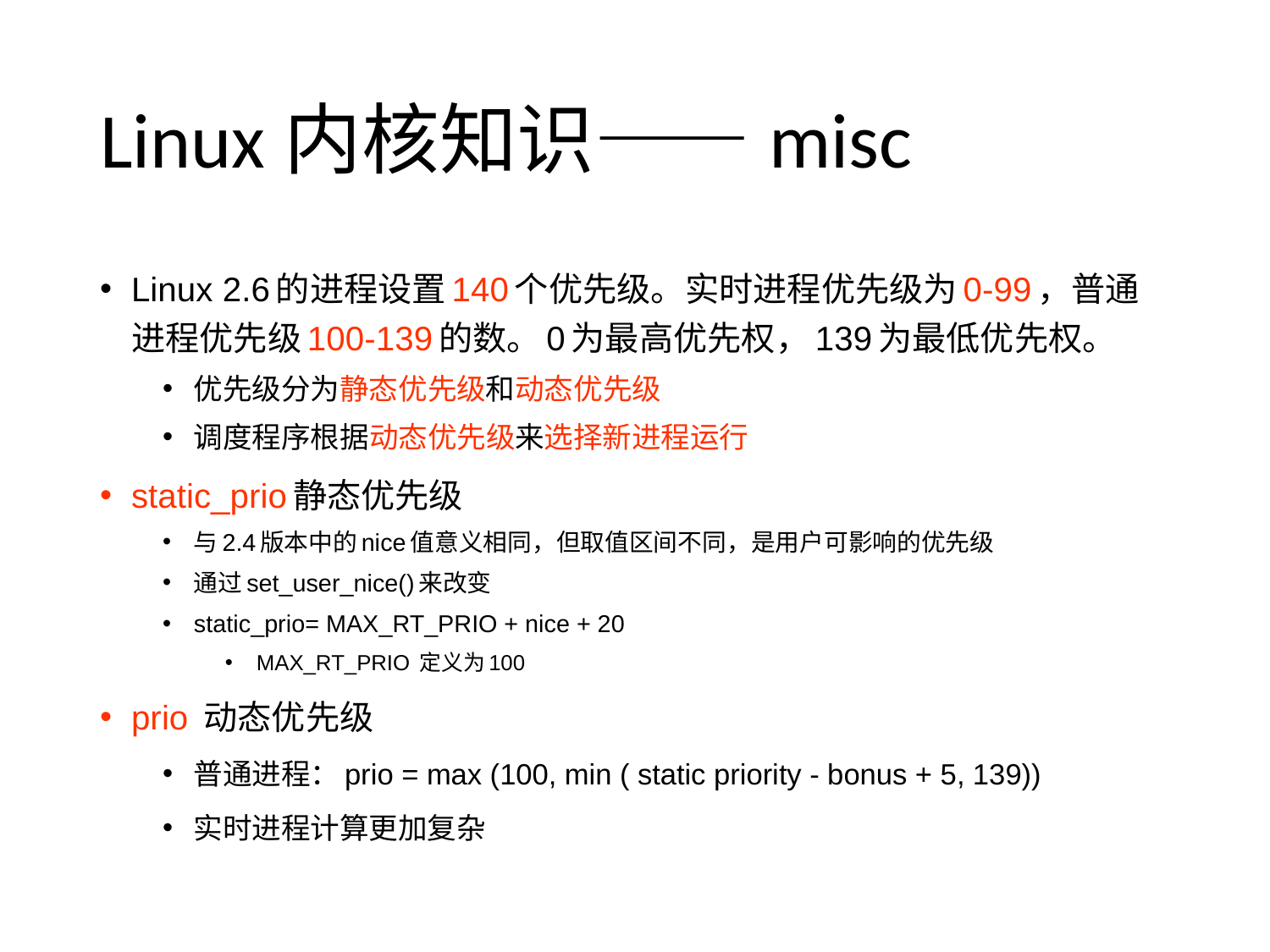

# Linux内核知识——misc
Linux 2.6的进程设置140个优先级。实时进程优先级为0-99，普通进程优先级100-139的数。0为最高优先权，139为最低优先权。
优先级分为静态优先级和动态优先级
调度程序根据动态优先级来选择新进程运行
static_prio静态优先级
与2.4版本中的nice值意义相同，但取值区间不同，是用户可影响的优先级
通过set_user_nice()来改变
static_prio= MAX_RT_PRIO + nice + 20
MAX_RT_PRIO 定义为100
prio 动态优先级
普通进程：prio = max (100, min ( static priority - bonus + 5, 139))
实时进程计算更加复杂